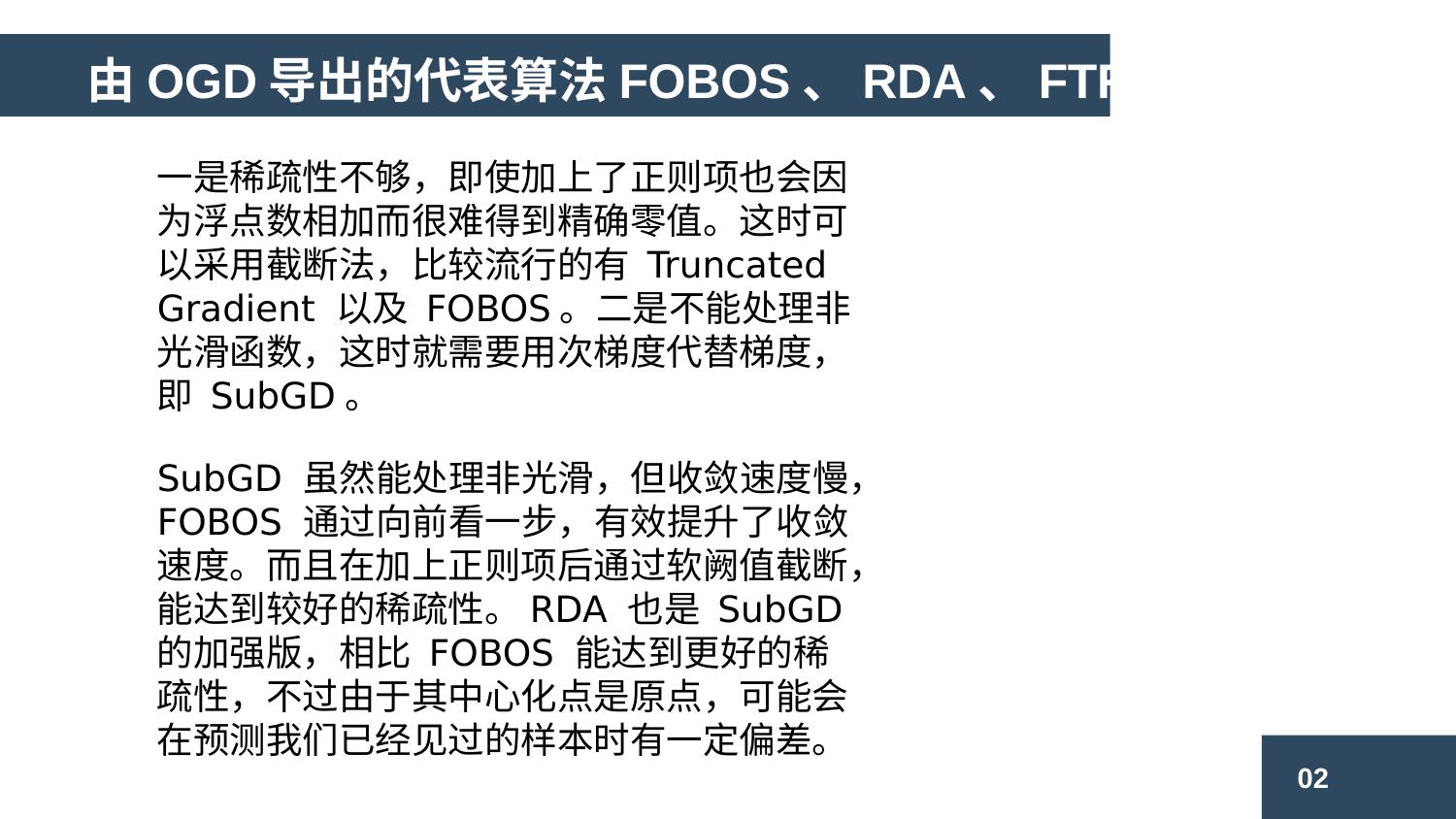

由OGD导出的代表算法FOBOS、RDA、FTRL
一是稀疏性不够，即使加上了正则项也会因为浮点数相加而很难得到精确零值。这时可以采用截断法，比较流行的有 Truncated Gradient 以及 FOBOS。二是不能处理非光滑函数，这时就需要用次梯度代替梯度，即 SubGD。

SubGD 虽然能处理非光滑，但收敛速度慢，FOBOS 通过向前看一步，有效提升了收敛速度。而且在加上正则项后通过软阙值截断，能达到较好的稀疏性。RDA 也是 SubGD 的加强版，相比 FOBOS 能达到更好的稀疏性，不过由于其中心化点是原点，可能会在预测我们已经见过的样本时有一定偏差。

02